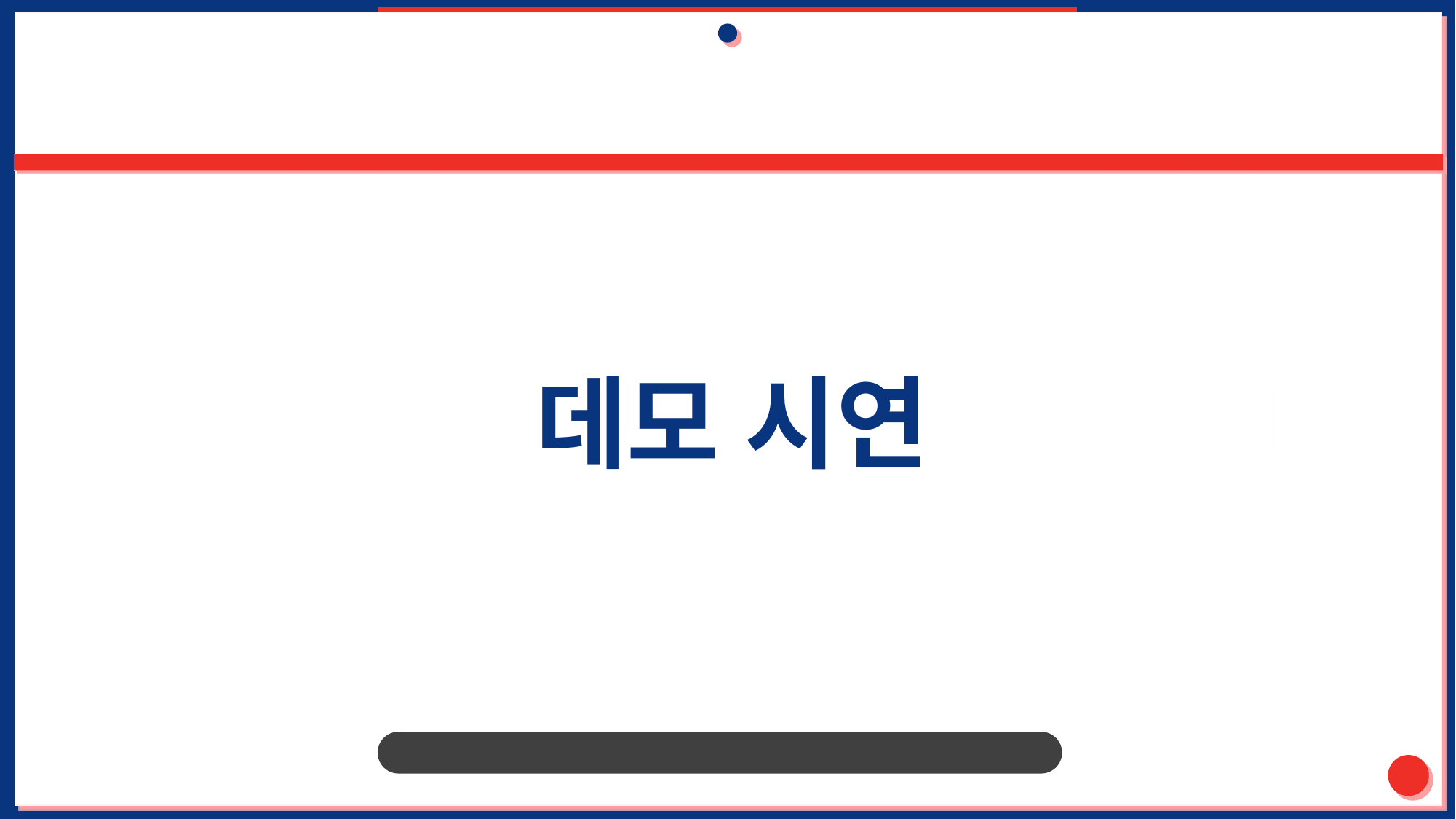

# 데모 시연
1조 “지구를 지켜라”
Designed By L@rgo. ADSTORE
12